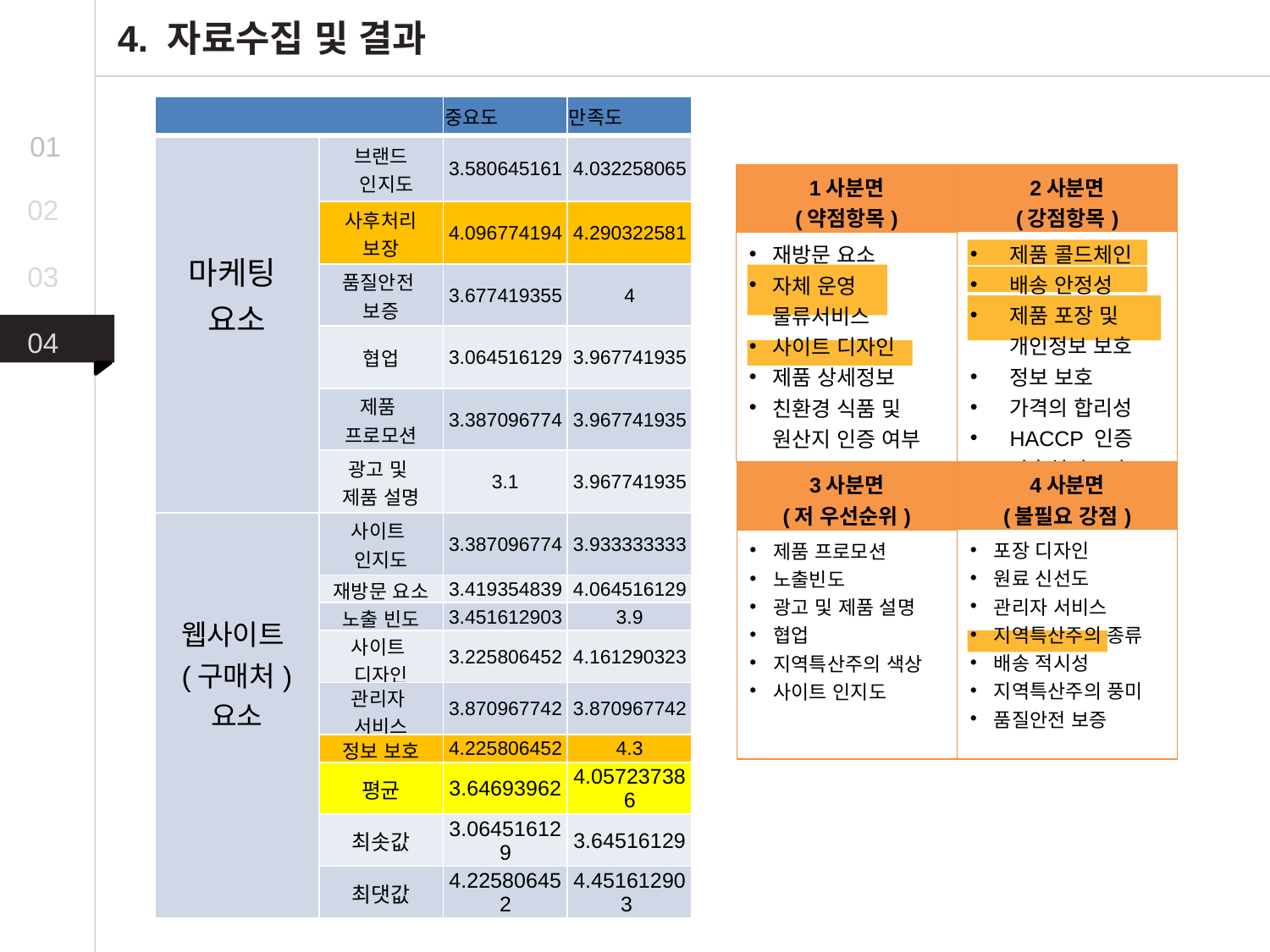

4. 자료수집 및 결과
|  |  | 중요도 | 만족도 |
| --- | --- | --- | --- |
| 마케팅 요소 | 브랜드 인지도 | 3.580645161 | 4.032258065 |
|  | 사후처리 보장 | 4.096774194 | 4.290322581 |
|  | 품질안전 보증 | 3.677419355 | 4 |
|  | 협업 | 3.064516129 | 3.967741935 |
|  | 제품 프로모션 | 3.387096774 | 3.967741935 |
|  | 광고 및 제품 설명 | 3.1 | 3.967741935 |
| 웹사이트 (구매처) 요소 | 사이트 인지도 | 3.387096774 | 3.933333333 |
|  | 재방문 요소 | 3.419354839 | 4.064516129 |
|  | 노출 빈도 | 3.451612903 | 3.9 |
|  | 사이트 디자인 | 3.225806452 | 4.161290323 |
|  | 관리자 서비스 | 3.870967742 | 3.870967742 |
|  | 정보 보호 | 4.225806452 | 4.3 |
|  | 평균 | 3.64693962 | 4.057237386 |
|  | 최솟값 | 3.064516129 | 3.64516129 |
|  | 최댓값 | 4.225806452 | 4.451612903 |
01
| 1사분면 (약점항목) |
| --- |
| 재방문 요소 자체 운영 물류서비스 사이트 디자인 제품 상세정보 친환경 식품 및 원산지 인증 여부 |
| 2사분면 (강점항목) |
| --- |
| 제품 콜드체인 배송 안정성 제품 포장 및 개인정보 보호 정보 보호 가격의 합리성 HACCP 인증 사후처리보장 |
02

03

04

| 3사분면 (저 우선순위) |
| --- |
| 제품 프로모션 노출빈도 광고 및 제품 설명 협업 지역특산주의 색상 사이트 인지도 |
| 4사분면 (불필요 강점) |
| --- |
| 포장 디자인 원료 신선도 관리자 서비스 지역특산주의 종류 배송 적시성 지역특산주의 풍미 품질안전 보증 |